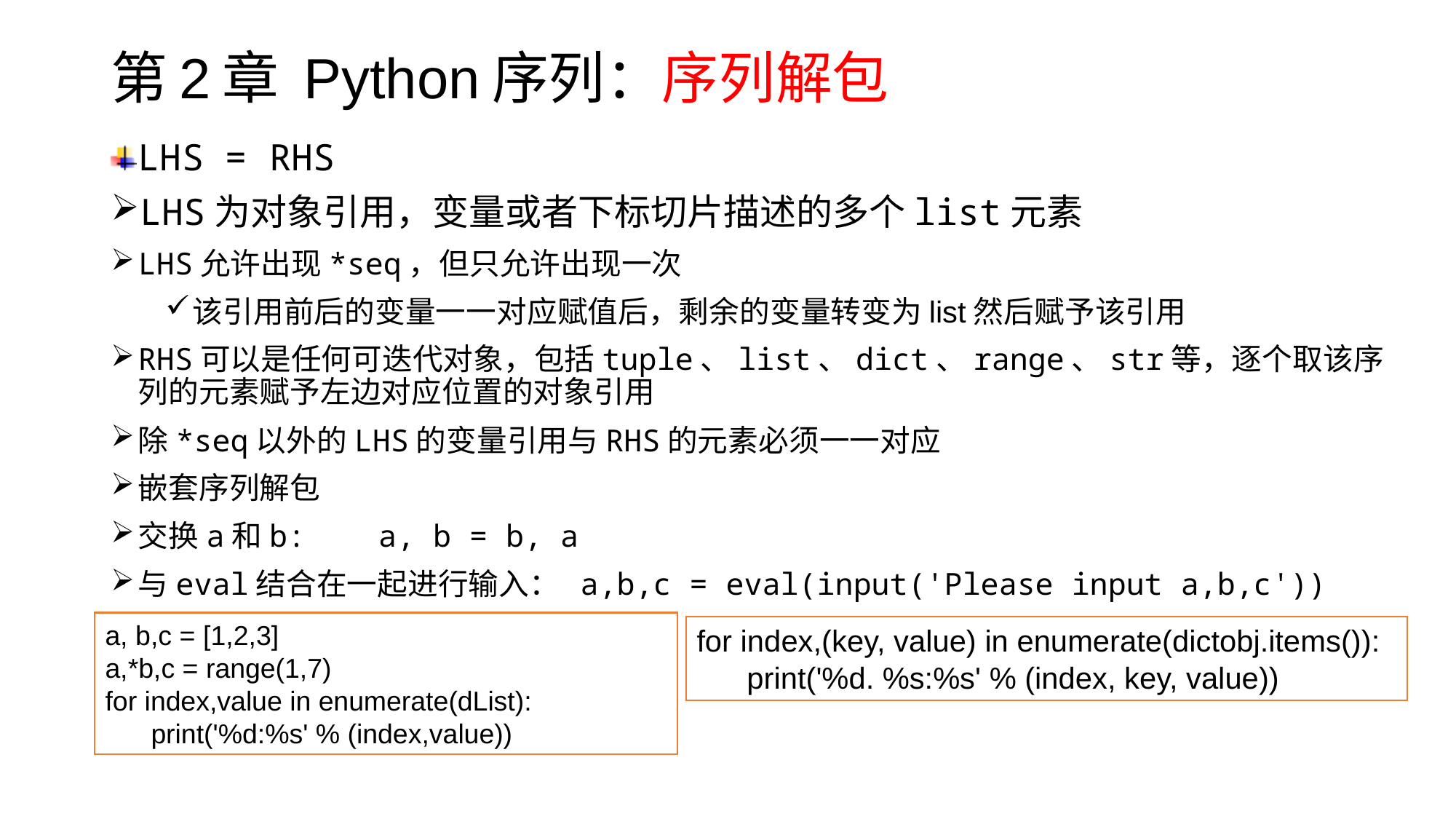

# 第2章 Python序列：序列解包
LHS = RHS
LHS为对象引用，变量或者下标切片描述的多个list元素
LHS允许出现*seq，但只允许出现一次
该引用前后的变量一一对应赋值后，剩余的变量转变为list然后赋予该引用
RHS可以是任何可迭代对象，包括tuple、list、dict、range、str等，逐个取该序列的元素赋予左边对应位置的对象引用
除*seq以外的LHS的变量引用与RHS的元素必须一一对应
嵌套序列解包
交换a和b:    a, b = b, a
与eval结合在一起进行输入：  a,b,c = eval(input('Please input a,b,c'))

a, b,c = [1,2,3]
a,*b,c = range(1,7)
for index,value in enumerate(dList):
      print('%d:%s' % (index,value))
for index,(key, value) in enumerate(dictobj.items()):
      print('%d. %s:%s' % (index, key, value))